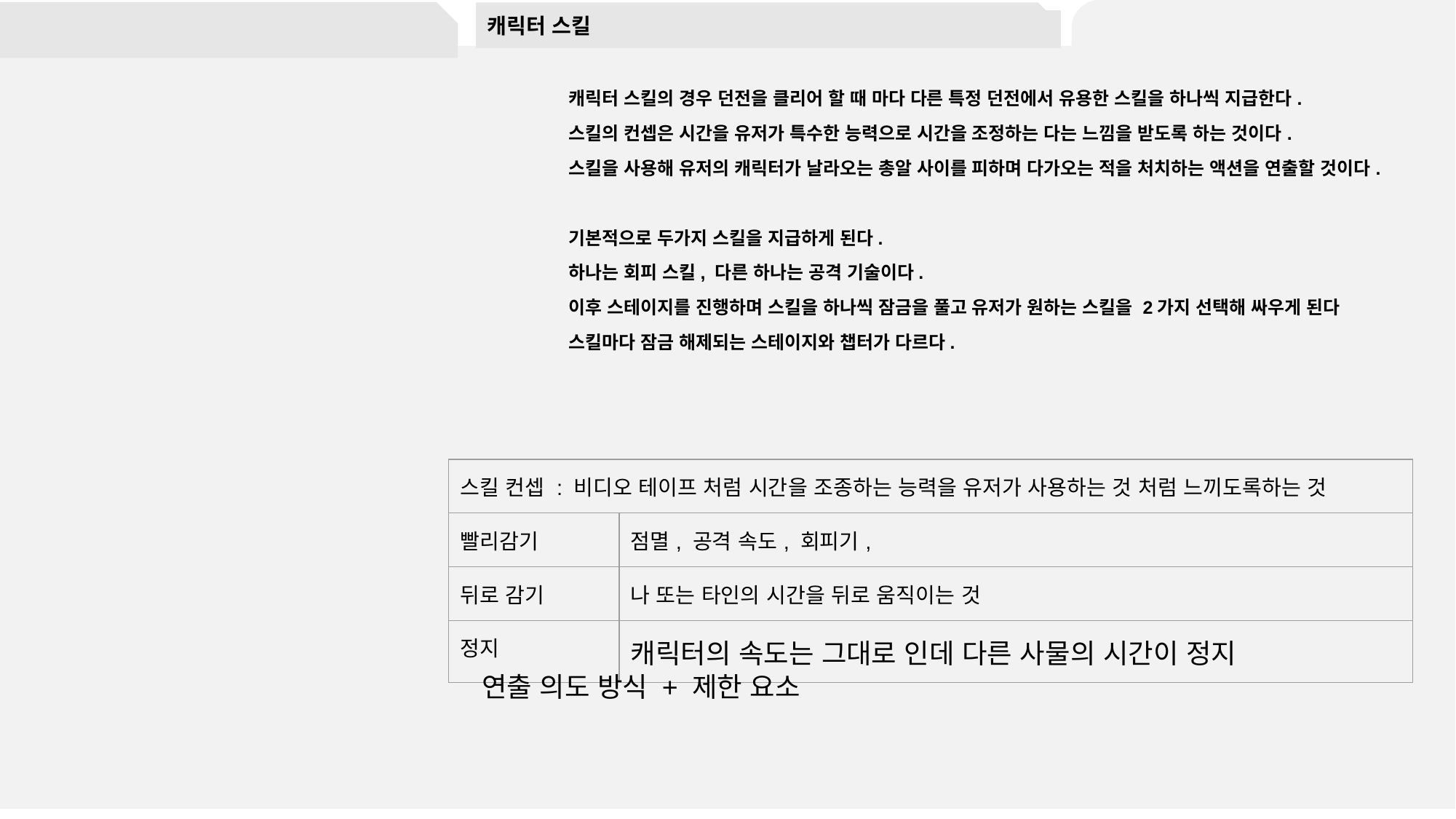

캐릭터 스킬
#
캐릭터 스킬의 경우 던전을 클리어 할 때 마다 다른 특정 던전에서 유용한 스킬을 하나씩 지급한다.
스킬의 컨셉은 시간을 유저가 특수한 능력으로 시간을 조정하는 다는 느낌을 받도록 하는 것이다.
스킬을 사용해 유저의 캐릭터가 날라오는 총알 사이를 피하며 다가오는 적을 처치하는 액션을 연출할 것이다.

기본적으로 두가지 스킬을 지급하게 된다.
하나는 회피 스킬, 다른 하나는 공격 기술이다.
이후 스테이지를 진행하며 스킬을 하나씩 잠금을 풀고 유저가 원하는 스킬을 2가지 선택해 싸우게 된다
스킬마다 잠금 해제되는 스테이지와 챕터가 다르다.

| 스킬 컨셉 : 비디오 테이프 처럼 시간을 조종하는 능력을 유저가 사용하는 것 처럼 느끼도록하는 것 |  |
| --- | --- |
| 빨리감기 | 점멸, 공격 속도, 회피기, |
| 뒤로 감기 | 나 또는 타인의 시간을 뒤로 움직이는 것 |
| 정지 | 캐릭터의 속도는 그대로 인데 다른 사물의 시간이 정지 |
연출 의도 방식 + 제한 요소